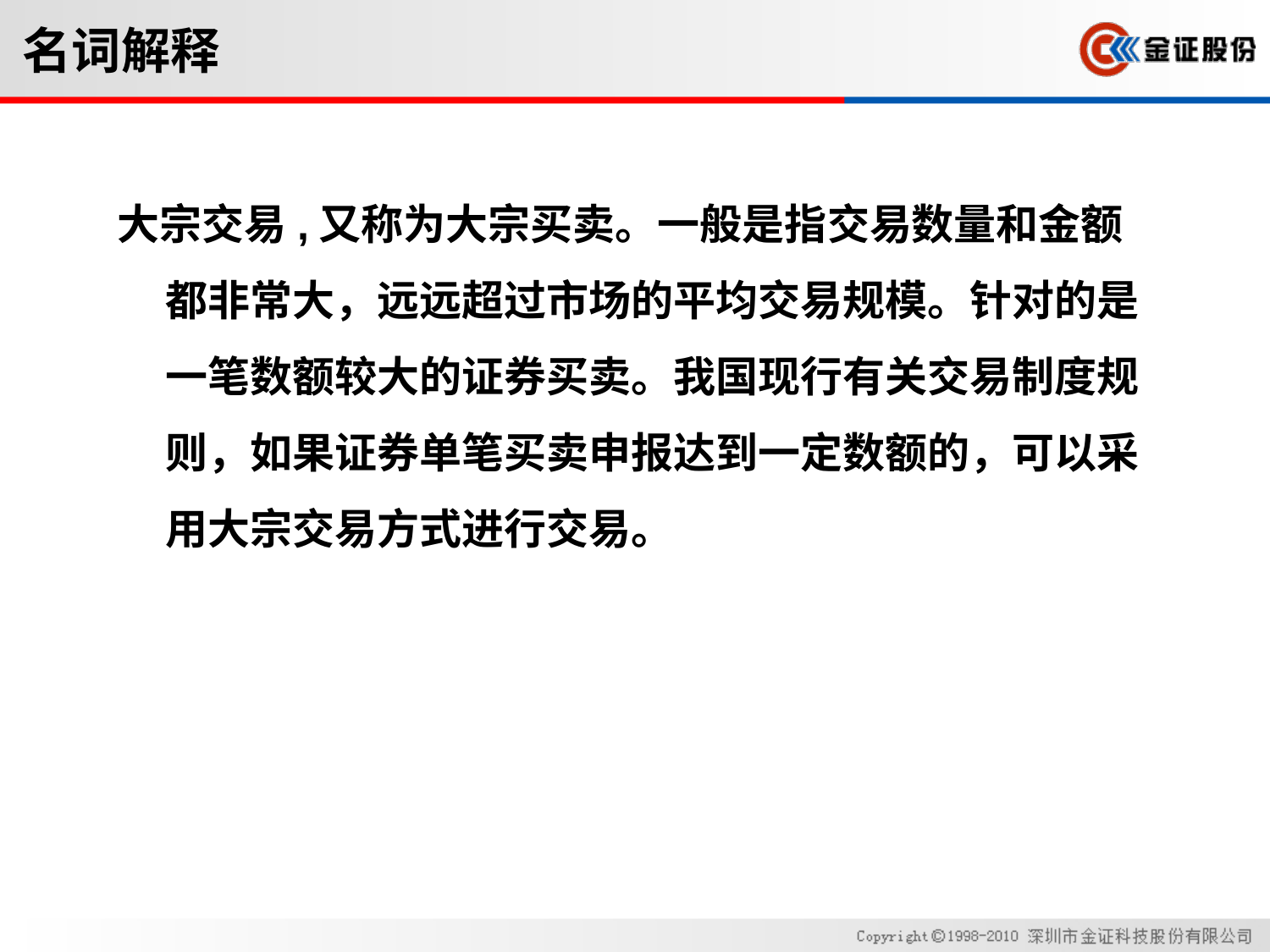

# 名词解释
大宗交易,又称为大宗买卖。一般是指交易数量和金额都非常大，远远超过市场的平均交易规模。针对的是一笔数额较大的证券买卖。我国现行有关交易制度规则，如果证券单笔买卖申报达到一定数额的，可以采用大宗交易方式进行交易。